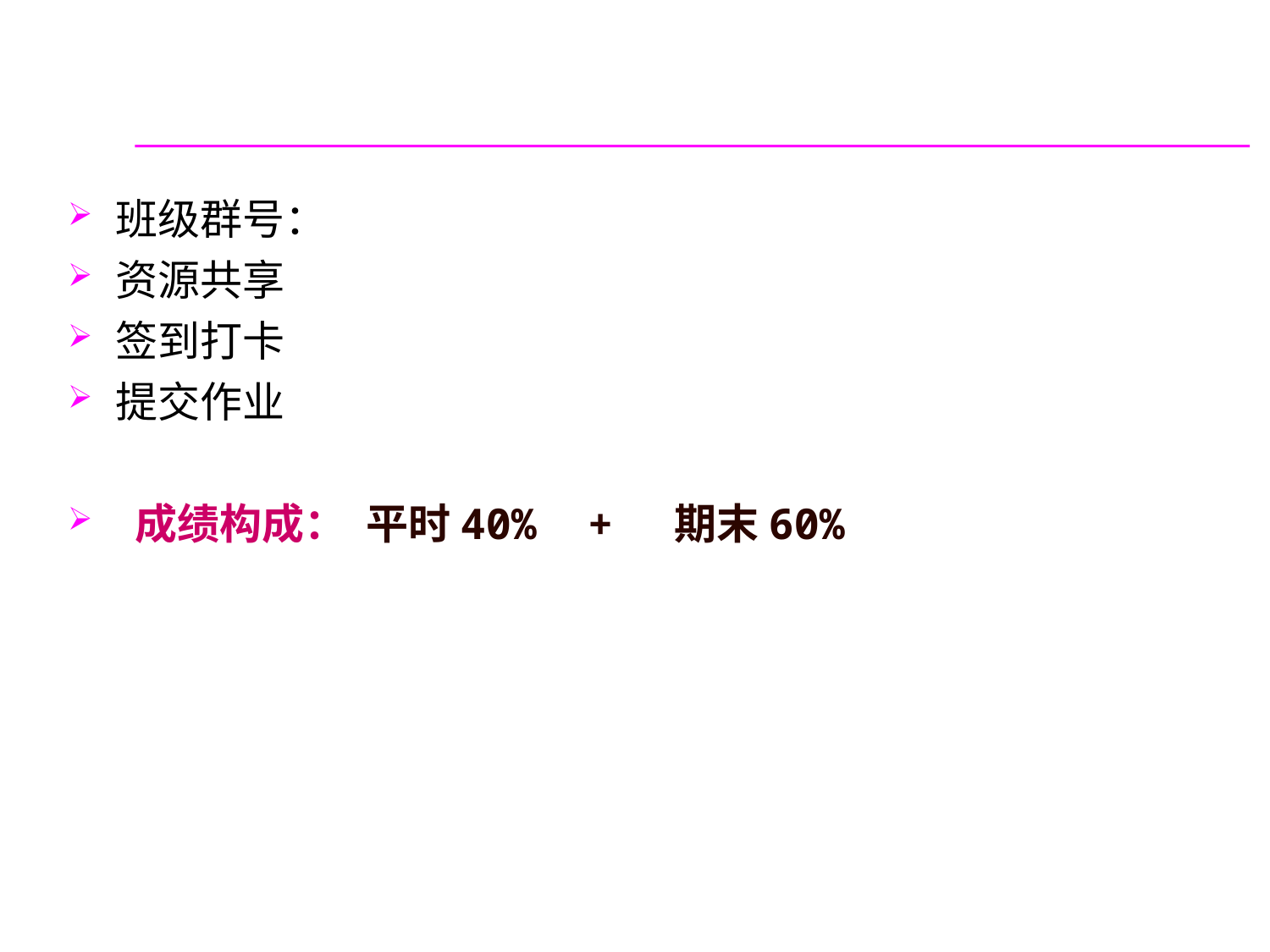

#
班级群号：
资源共享
签到打卡
提交作业

 成绩构成：  平时40%  +  期末60%40%+期末*60%时40%+期末*60%